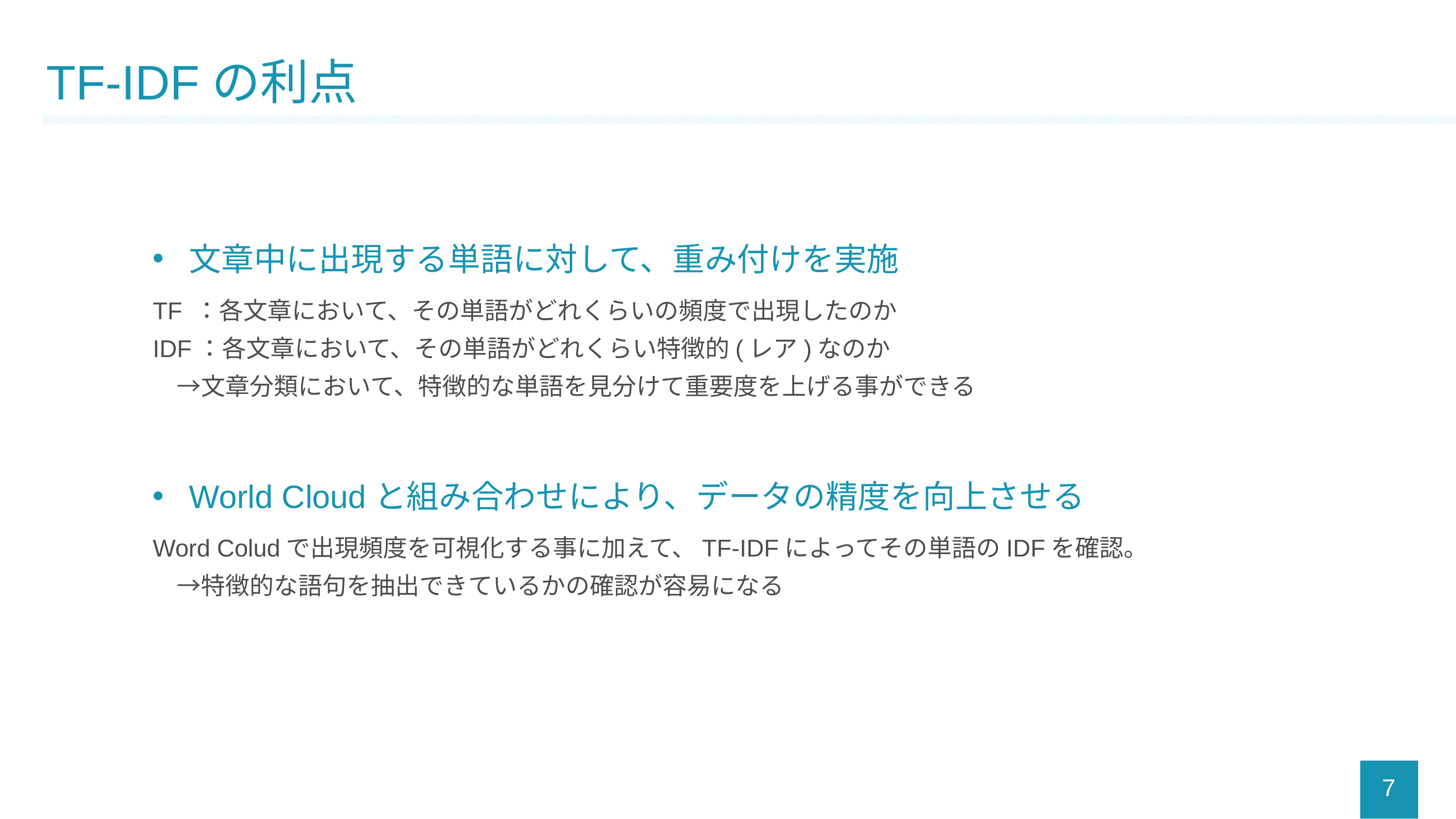

# TF-IDFの利点
文章中に出現する単語に対して、重み付けを実施
TF ：各文章において、その単語がどれくらいの頻度で出現したのか
IDF：各文章において、その単語がどれくらい特徴的(レア)なのか
　→文章分類において、特徴的な単語を見分けて重要度を上げる事ができる
World Cloudと組み合わせにより、データの精度を向上させる
Word Coludで出現頻度を可視化する事に加えて、TF-IDFによってその単語のIDFを確認。
　→特徴的な語句を抽出できているかの確認が容易になる
7